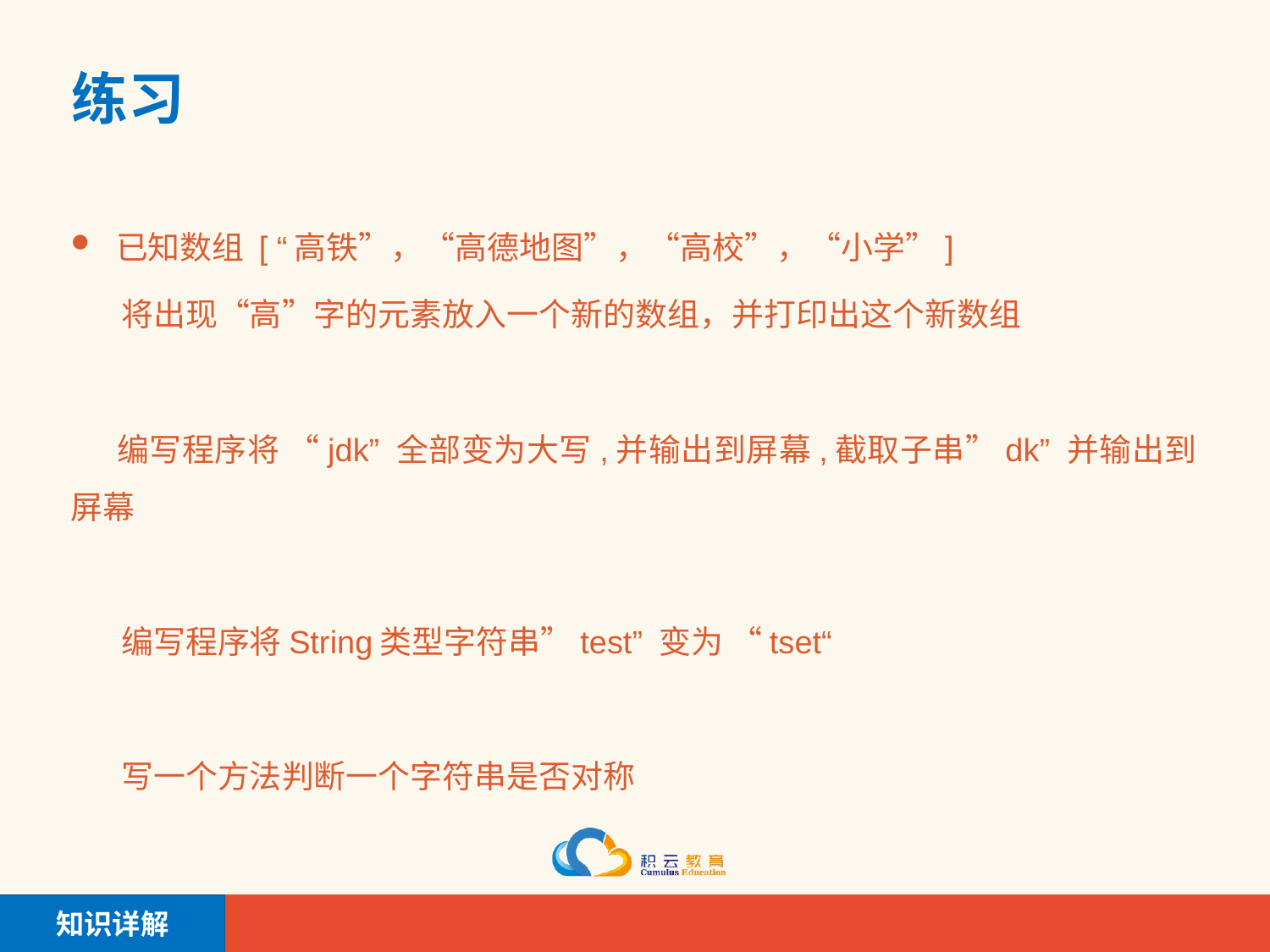

# 练习
已知数组 [ “高铁”，“高德地图”，“高校”，“小学”]
      将出现“高”字的元素放入一个新的数组，并打印出这个新数组

     编写程序将 “jdk” 全部变为大写,并输出到屏幕,截取子串”dk” 并输出到屏幕

      编写程序将String类型字符串”test” 变为 “tset“

      写一个方法判断一个字符串是否对称